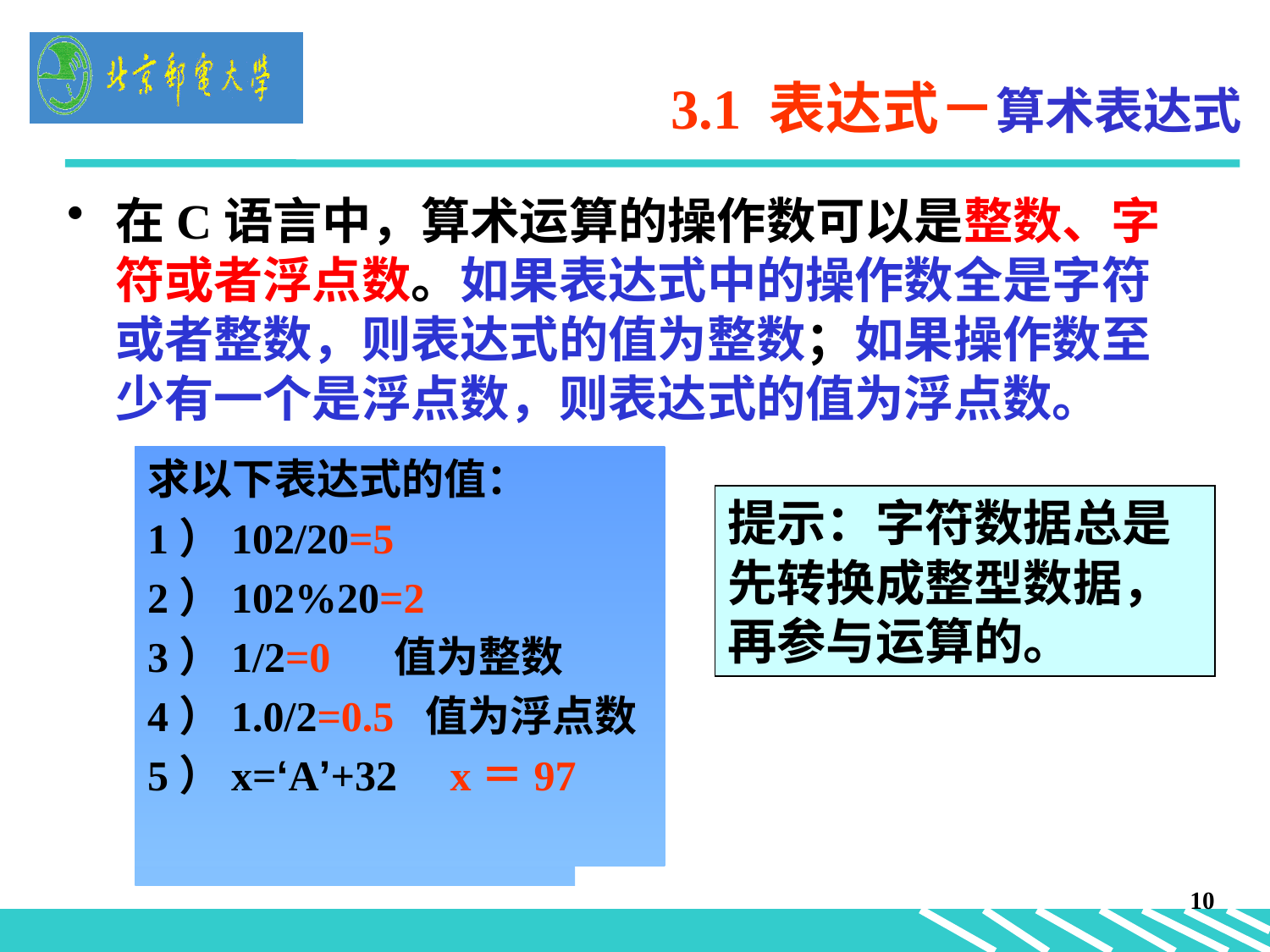

# 3.1 表达式－算术表达式
在C语言中，算术运算的操作数可以是整数、字符或者浮点数。如果表达式中的操作数全是字符或者整数，则表达式的值为整数；如果操作数至少有一个是浮点数，则表达式的值为浮点数。

求以下表达式的值：
1）102/20
2）102%20
3）1/2
4）1.0/2
5）x=‘A’+32（x是整型变量）

求以下表达式的值：
1）102/20=5
2）102%20=2
3）1/2=0     值为整数
4）1.0/2=0.5  值为浮点数
5）x=‘A’+32     x＝97

提示：字符数据总是先转换成整型数据，再参与运算的。
10